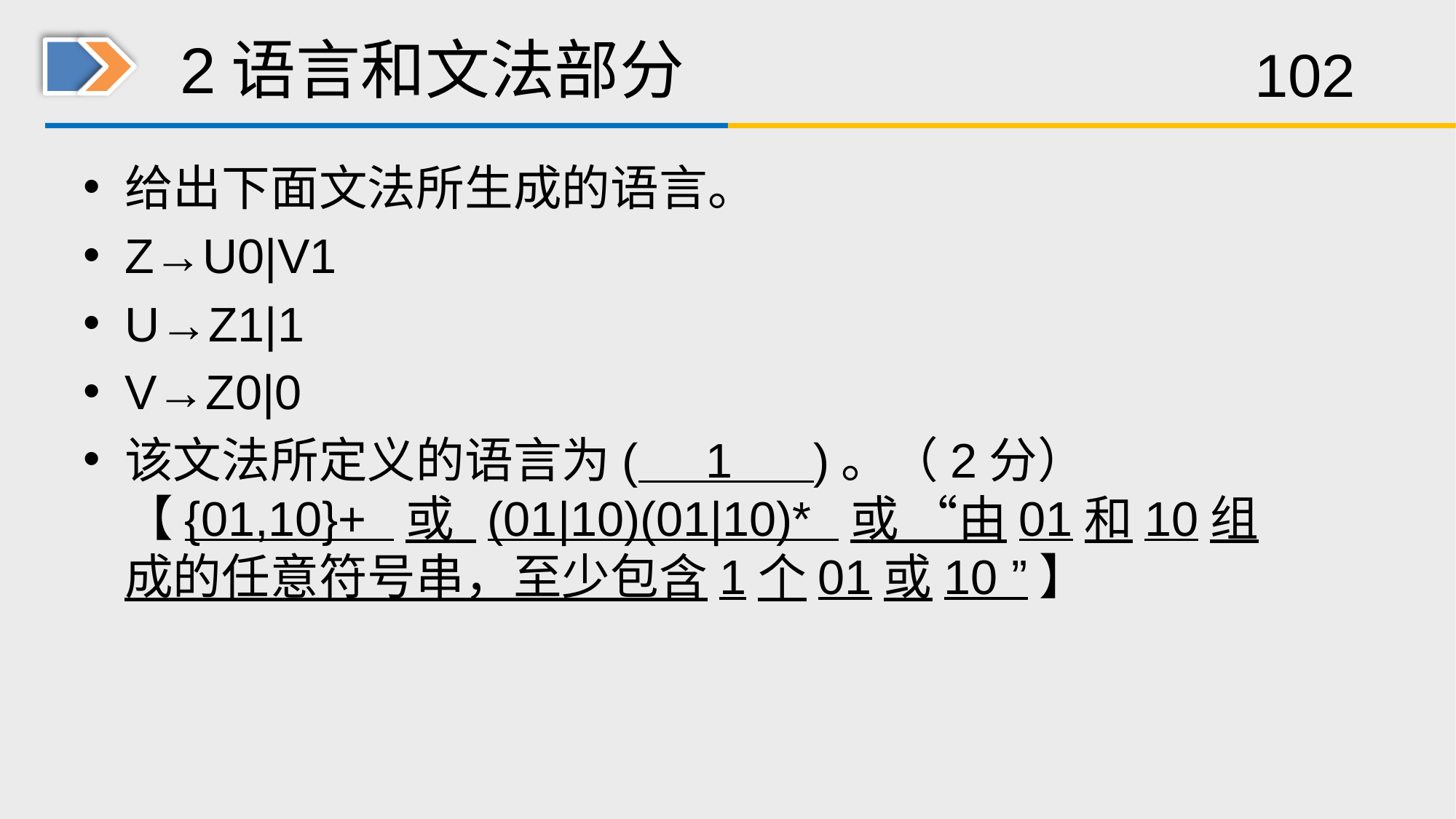

# 2语言和文法部分
102
给出下面文法所生成的语言。
Z→U0|V1
U→Z1|1
V→Z0|0
该文法所定义的语言为(     1      )。（2分）【{01,10}+  或  (01|10)(01|10)*  或 “由01和10组成的任意符号串，至少包含1个01或10 ”】